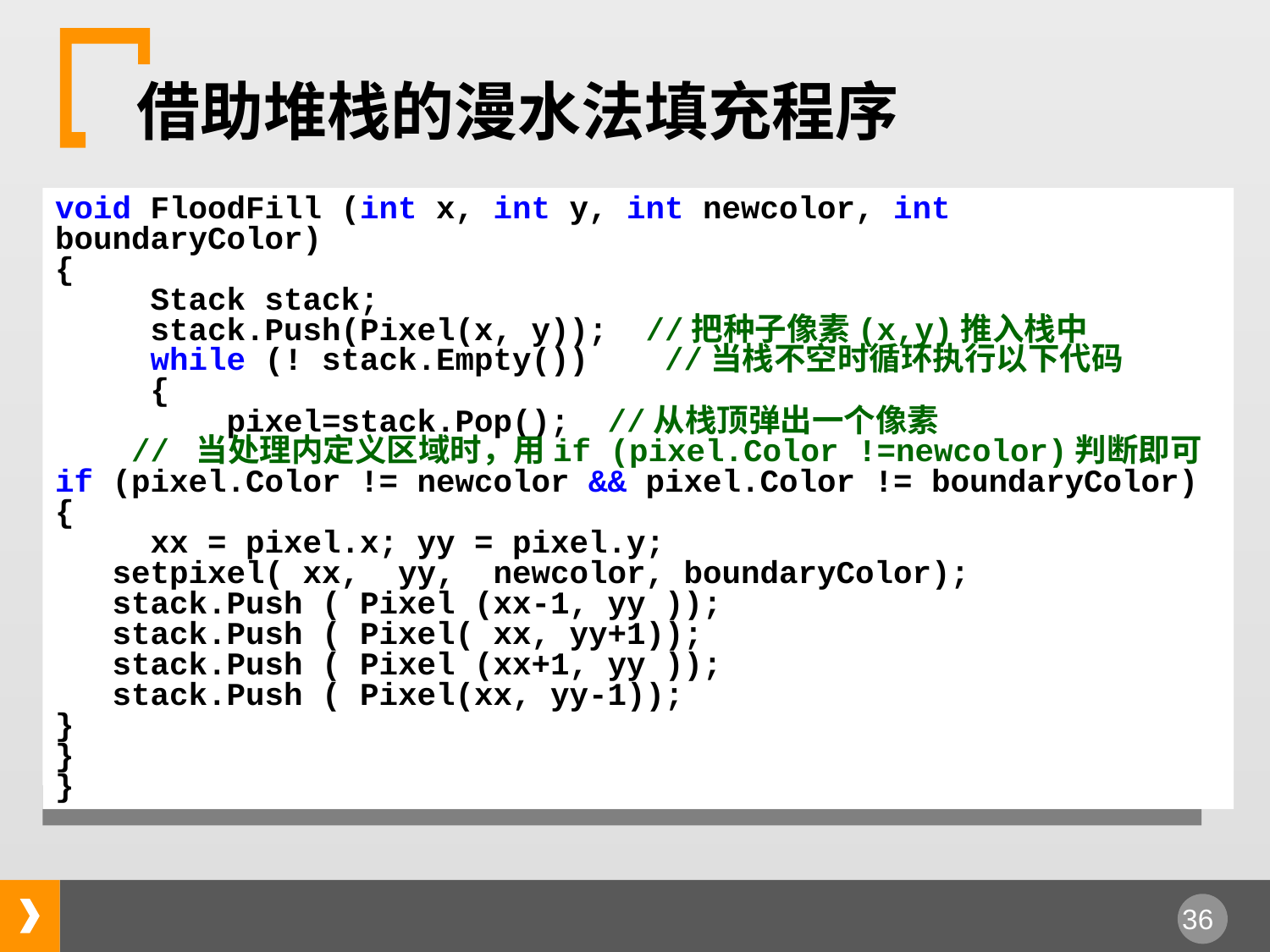

借助堆栈的漫水法填充程序
void FloodFill (int x, int y, int newcolor, int boundaryColor)
{
     Stack stack;
     stack.Push(Pixel(x, y));  //把种子像素(x,y)推入栈中
     while (! stack.Empty())    //当栈不空时循环执行以下代码
     {
         pixel=stack.Pop();  //从栈顶弹出一个像素
    // 当处理内定义区域时，用if (pixel.Color !=newcolor)判断即可
if (pixel.Color != newcolor && pixel.Color != boundaryColor)
{
     xx = pixel.x; yy = pixel.y;
   setpixel( xx,  yy,  newcolor, boundaryColor);
   stack.Push ( Pixel (xx-1, yy ));
   stack.Push ( Pixel( xx, yy+1));
   stack.Push ( Pixel (xx+1, yy ));
   stack.Push ( Pixel(xx, yy-1));
}
}
}